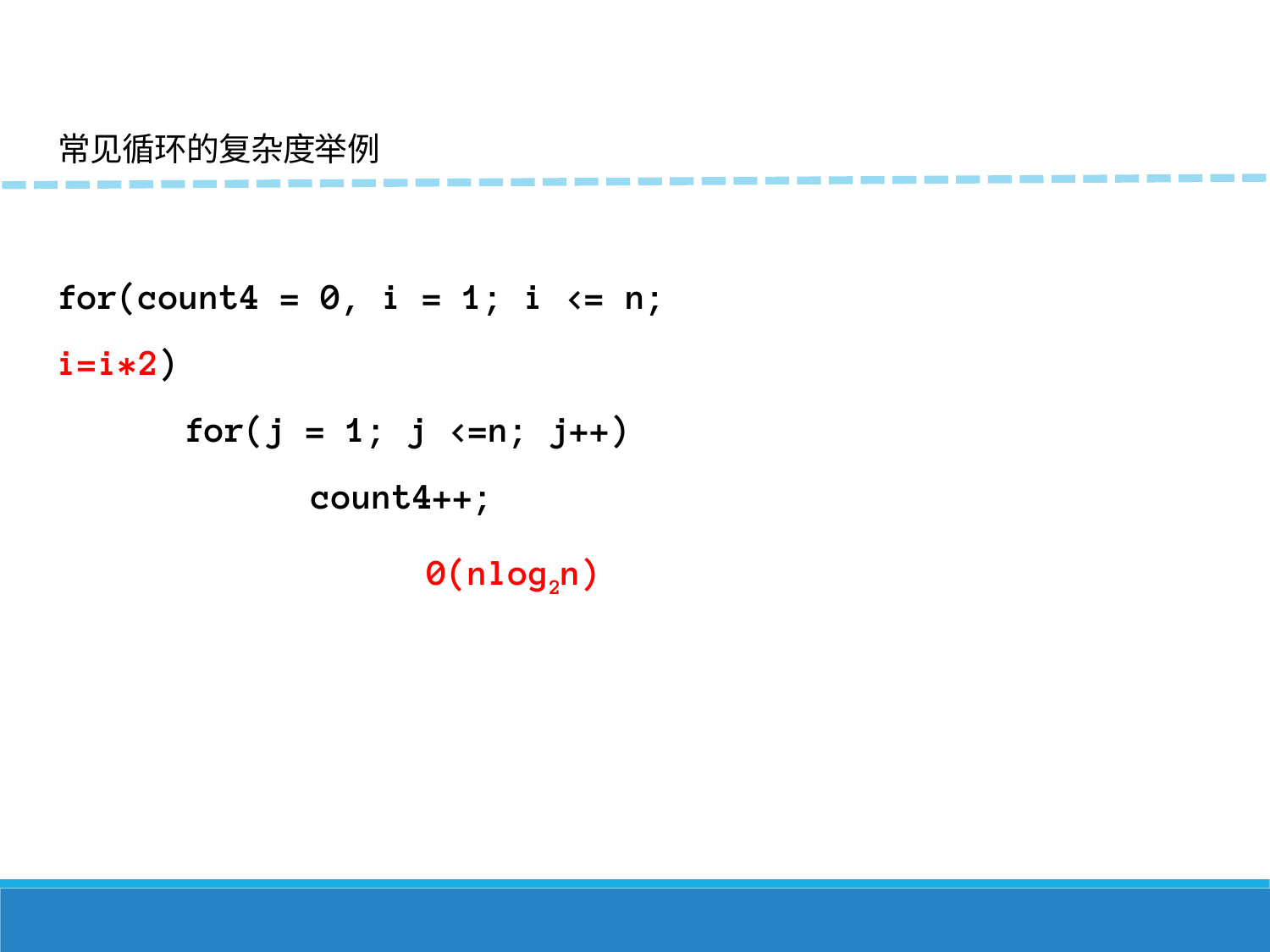

常见循环的复杂度举例
for(count4 = 0, i = 1; i <= n; i=i*2)
	for(j = 1; j <=n; j++)
		count4++;
0(nlog2n)